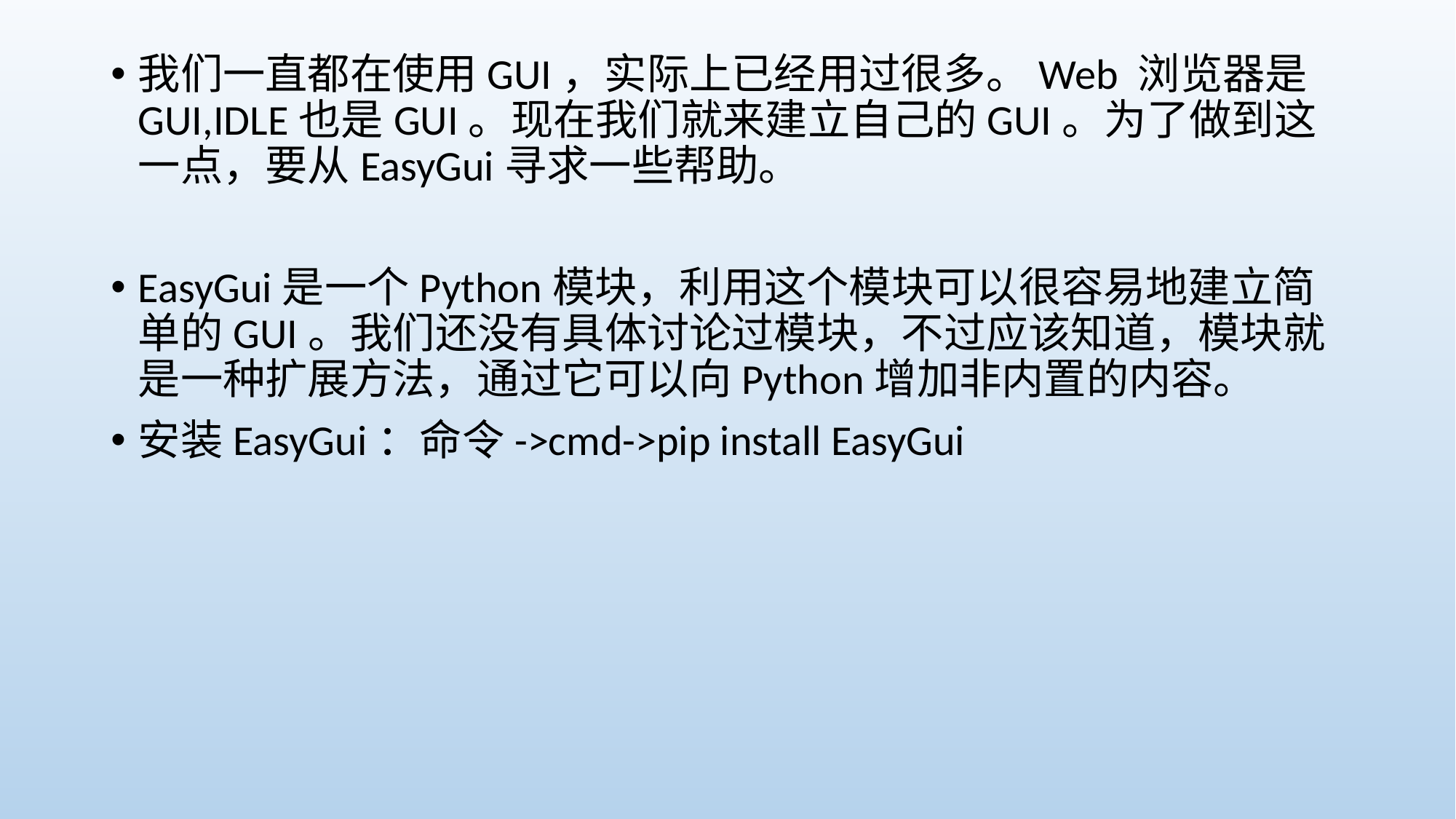

我们一直都在使用GUI，实际上已经用过很多。Web 浏览器是GUI,IDLE也是GUI。现在我们就来建立自己的GUI。为了做到这一点，要从EasyGui寻求一些帮助。

EasyGui是一个Python模块，利用这个模块可以很容易地建立简单的GUI。我们还没有具体讨论过模块，不过应该知道，模块就是一种扩展方法，通过它可以向Python增加非内置的内容。
安装EasyGui：命令->cmd->pip install EasyGui